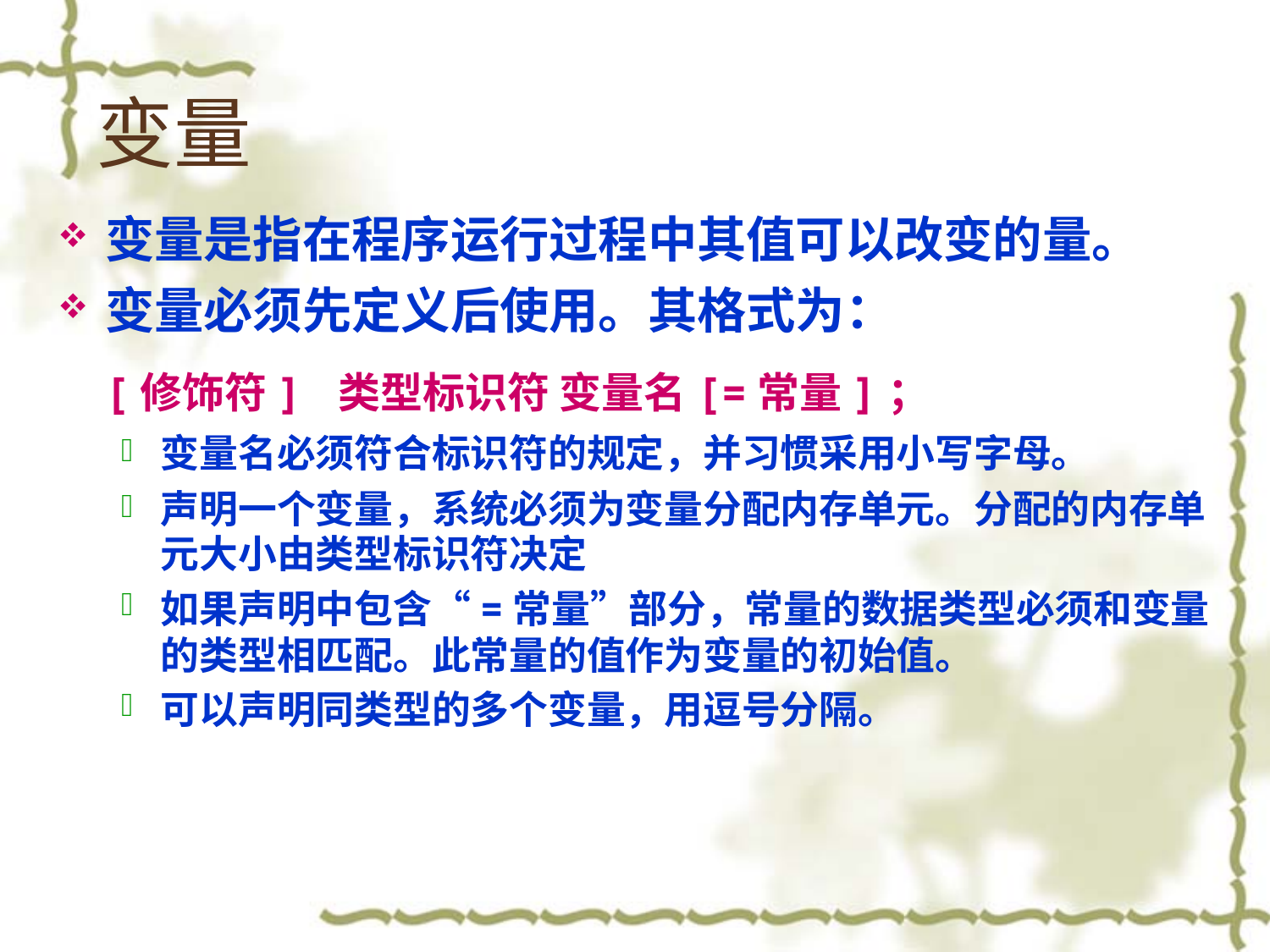

# 变量
变量是指在程序运行过程中其值可以改变的量。
变量必须先定义后使用。其格式为：
   [修饰符] 类型标识符 变量名[=常量]；
变量名必须符合标识符的规定，并习惯采用小写字母。
声明一个变量，系统必须为变量分配内存单元。分配的内存单元大小由类型标识符决定
如果声明中包含“=常量”部分，常量的数据类型必须和变量的类型相匹配。此常量的值作为变量的初始值。
可以声明同类型的多个变量，用逗号分隔。